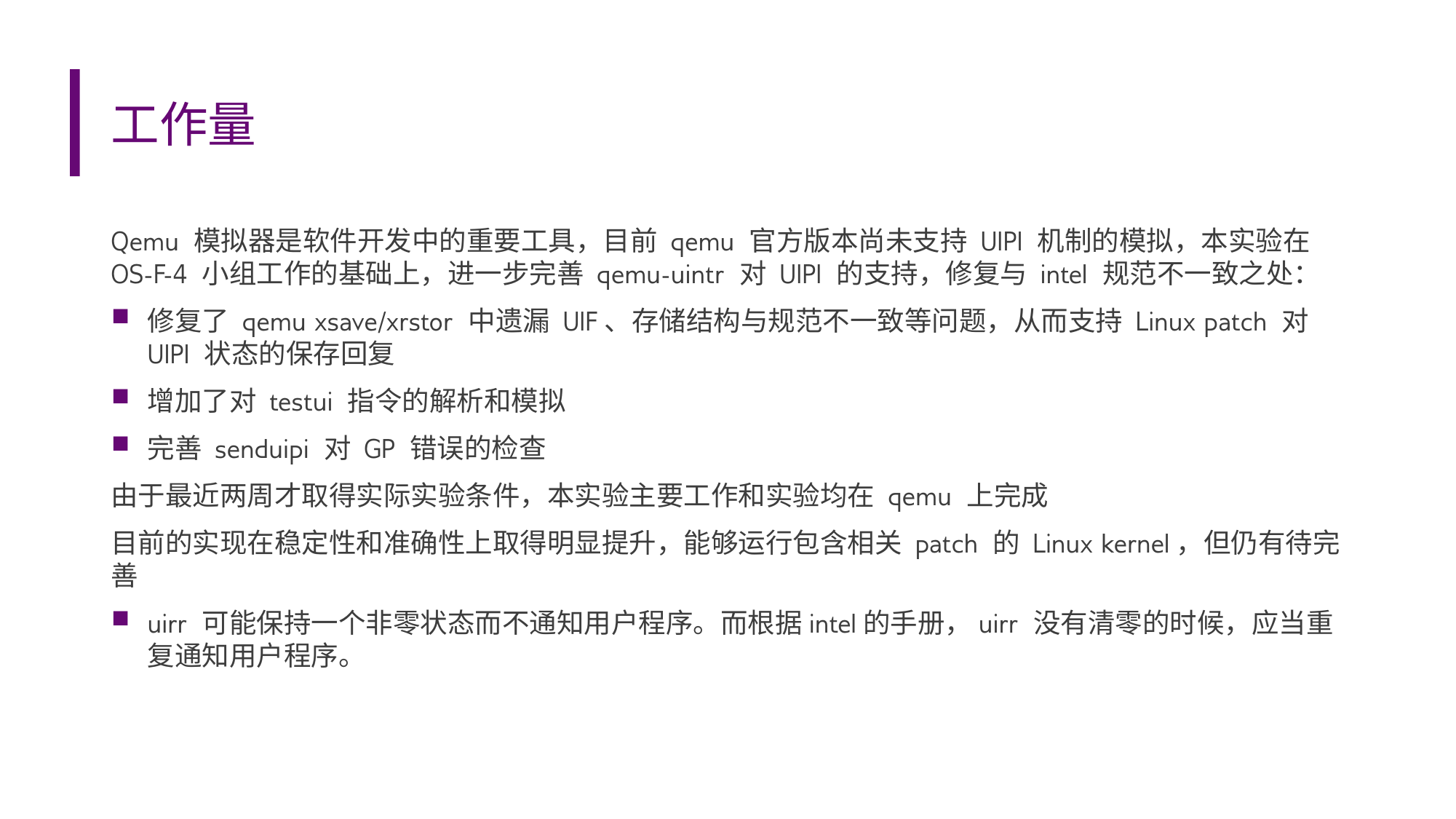

# 工作量
Qemu 模拟器是软件开发中的重要工具，目前 qemu 官方版本尚未支持 UIPI 机制的模拟，本实验在 OS-F-4 小组工作的基础上，进一步完善 qemu-uintr 对 UIPI 的支持，修复与 intel 规范不一致之处：
修复了 qemu xsave/xrstor 中遗漏 UIF、存储结构与规范不一致等问题，从而支持 Linux patch 对 UIPI 状态的保存回复
增加了对 testui 指令的解析和模拟
完善 senduipi 对 GP 错误的检查
由于最近两周才取得实际实验条件，本实验主要工作和实验均在 qemu 上完成
目前的实现在稳定性和准确性上取得明显提升，能够运行包含相关 patch 的 Linux kernel，但仍有待完善
uirr 可能保持一个非零状态而不通知用户程序。而根据intel的手册，uirr 没有清零的时候，应当重复通知用户程序。